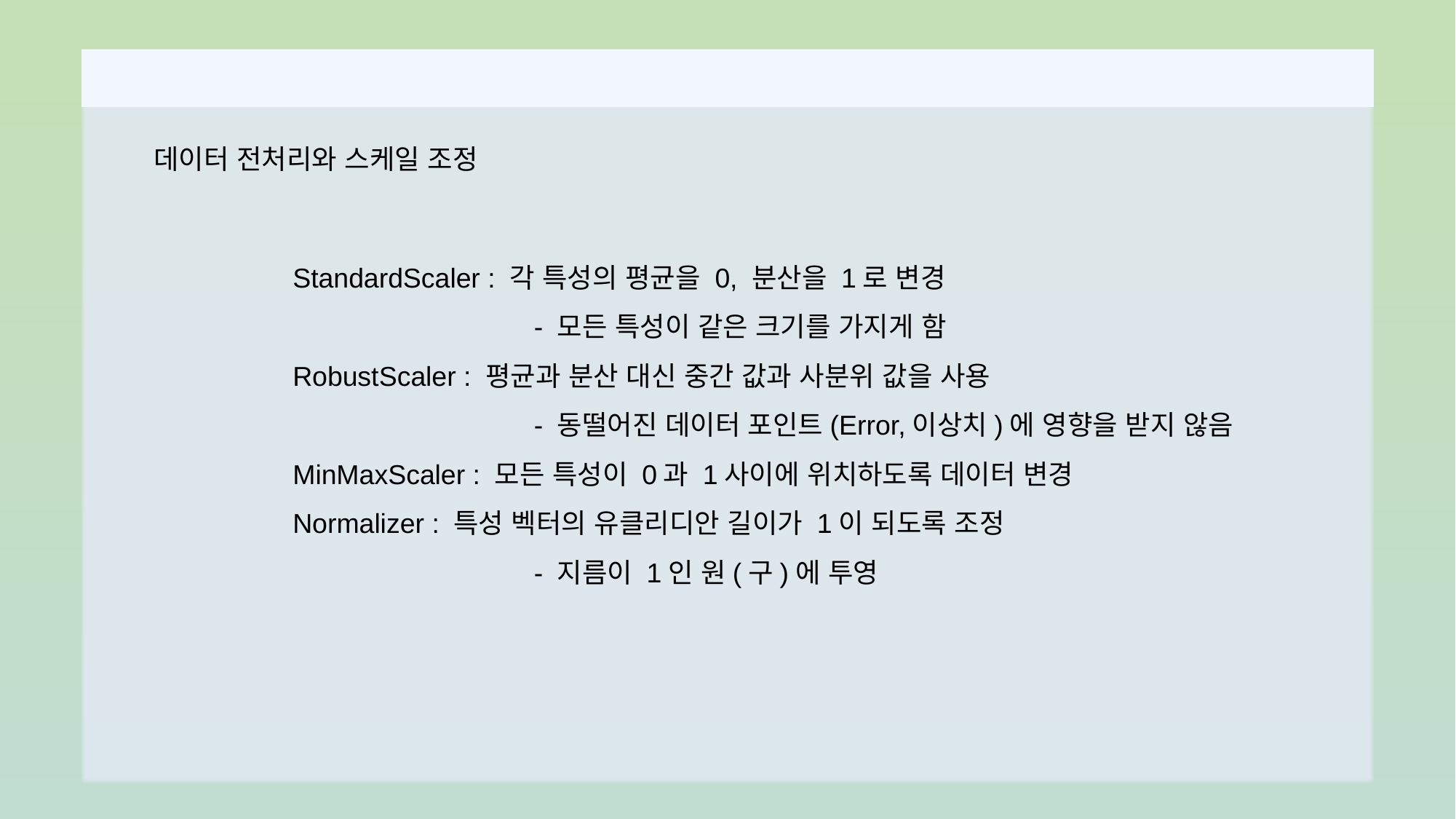

데이터 전처리와 스케일 조정

	StandardScaler : 각 특성의 평균을 0, 분산을 1로 변경
			   - 모든 특성이 같은 크기를 가지게 함
	RobustScaler : 평균과 분산 대신 중간 값과 사분위 값을 사용
			   - 동떨어진 데이터 포인트(Error,이상치)에 영향을 받지 않음
	MinMaxScaler : 모든 특성이 0과 1사이에 위치하도록 데이터 변경
	Normalizer : 특성 벡터의 유클리디안 길이가 1이 되도록 조정
			   - 지름이 1인 원(구)에 투영